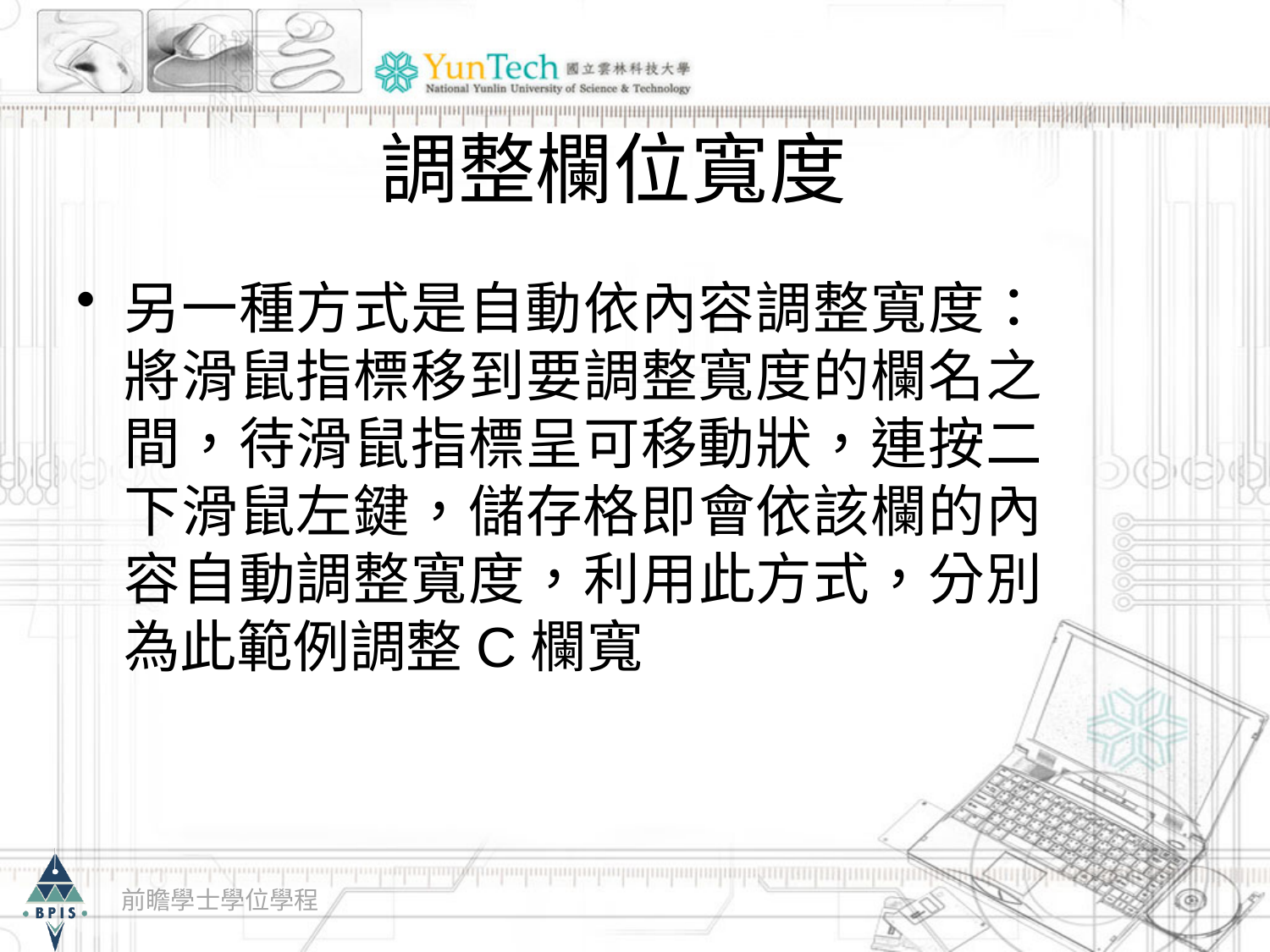

# 調整欄位寬度
另一種方式是自動依內容調整寬度：將滑鼠指標移到要調整寬度的欄名之間，待滑鼠指標呈可移動狀，連按二下滑鼠左鍵，儲存格即會依該欄的內容自動調整寬度，利用此方式，分別為此範例調整C欄寬